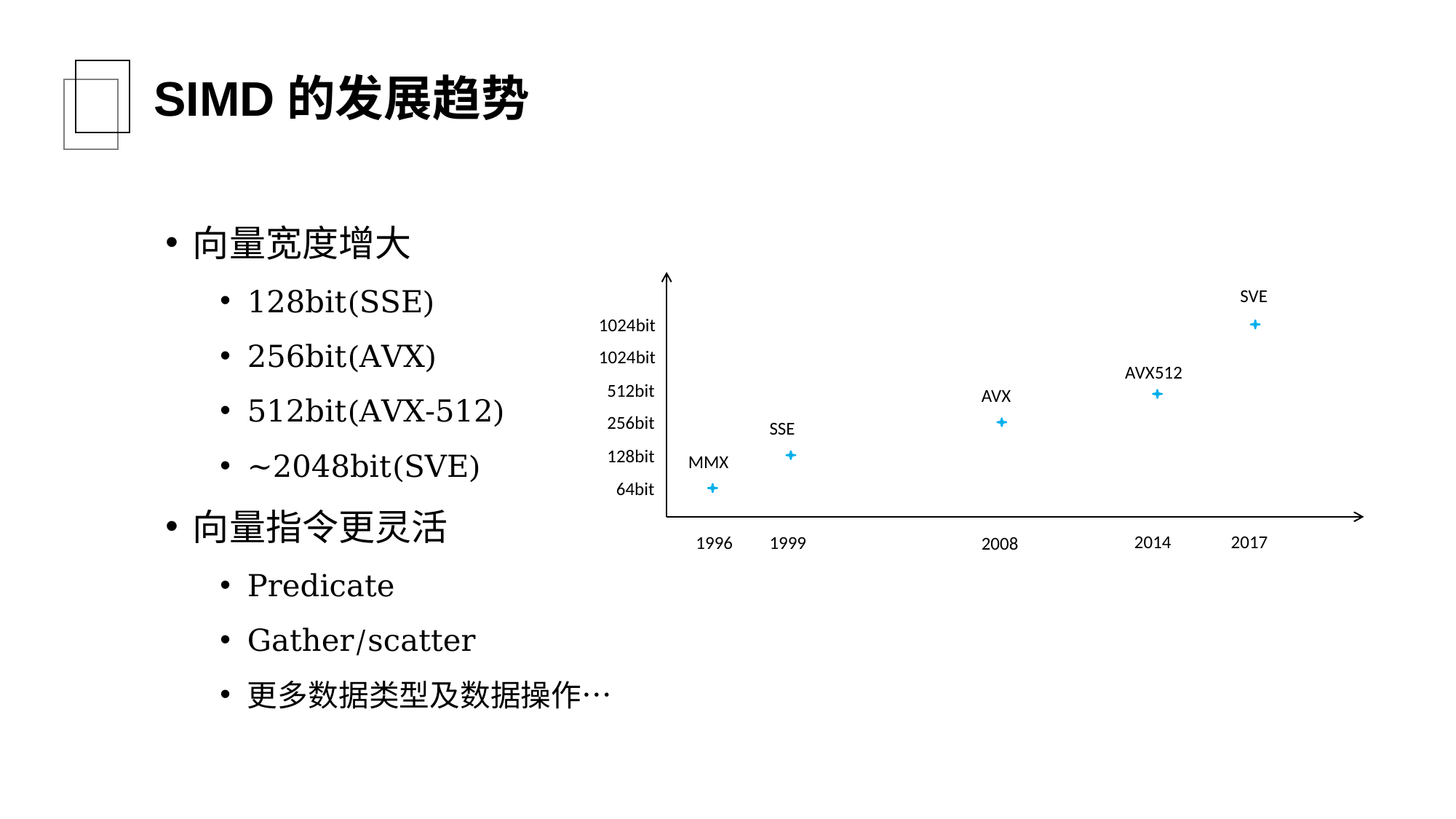

SIMD的发展趋势

向量宽度增大
128bit(SSE)
256bit(AVX)
512bit(AVX-512)
~2048bit(SVE)
向量指令更灵活
Predicate
Gather/scatter
更多数据类型及数据操作…
SVE
1024bit

1024bit
AVX512
512bit
AVX

256bit
SSE

128bit
MMX

64bit

2014
2017
1996
1999
2008